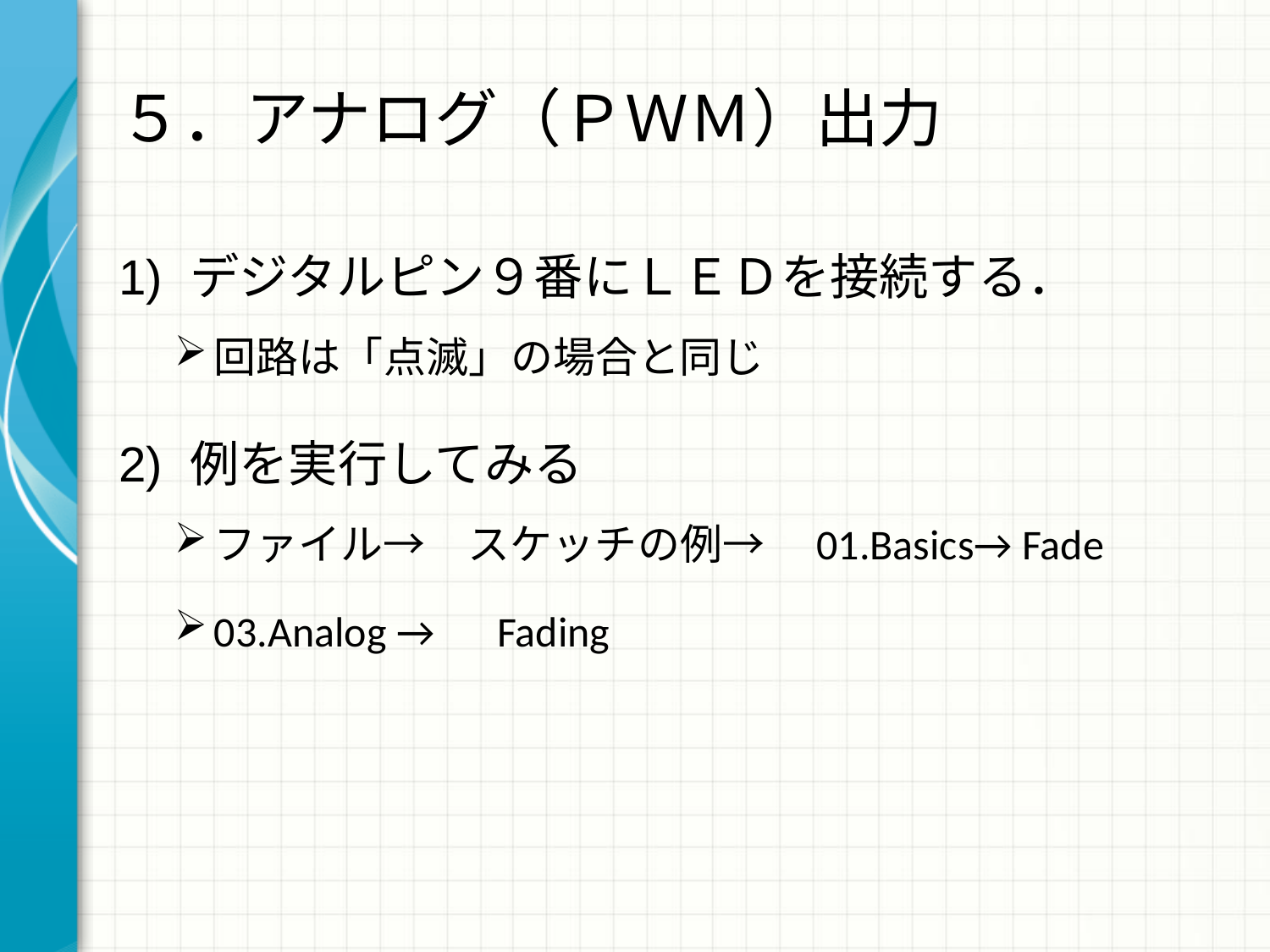

# ５．アナログ（ＰＷＭ）出力
デジタルピン９番にＬＥＤを接続する．
回路は「点滅」の場合と同じ
例を実行してみる
ファイル→　スケッチの例→　01.Basics→ Fade
03.Analog →　Fading